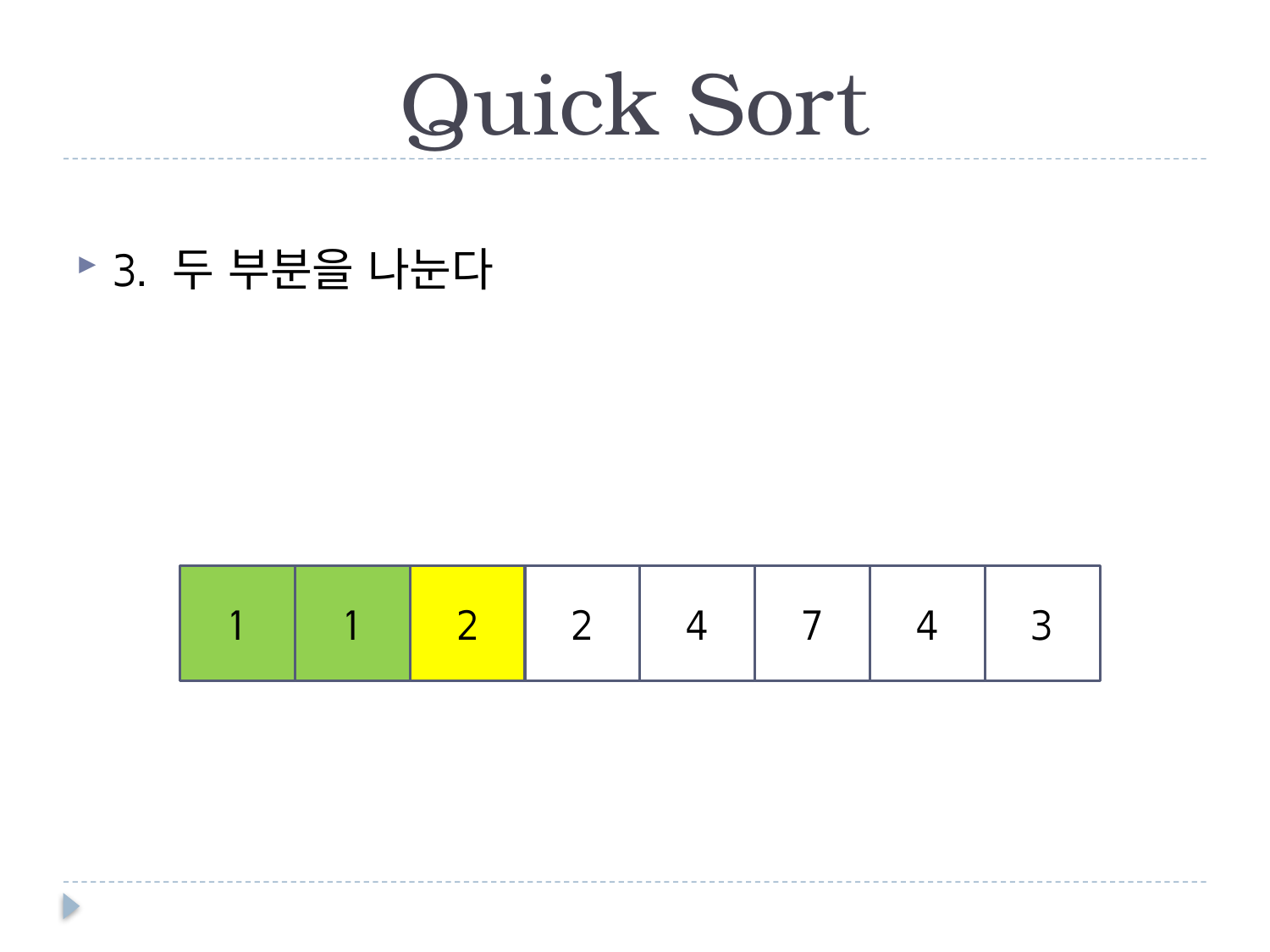

# Quick Sort

3. 두 부분을 나눈다
1
1
2
2
4
7
4
3